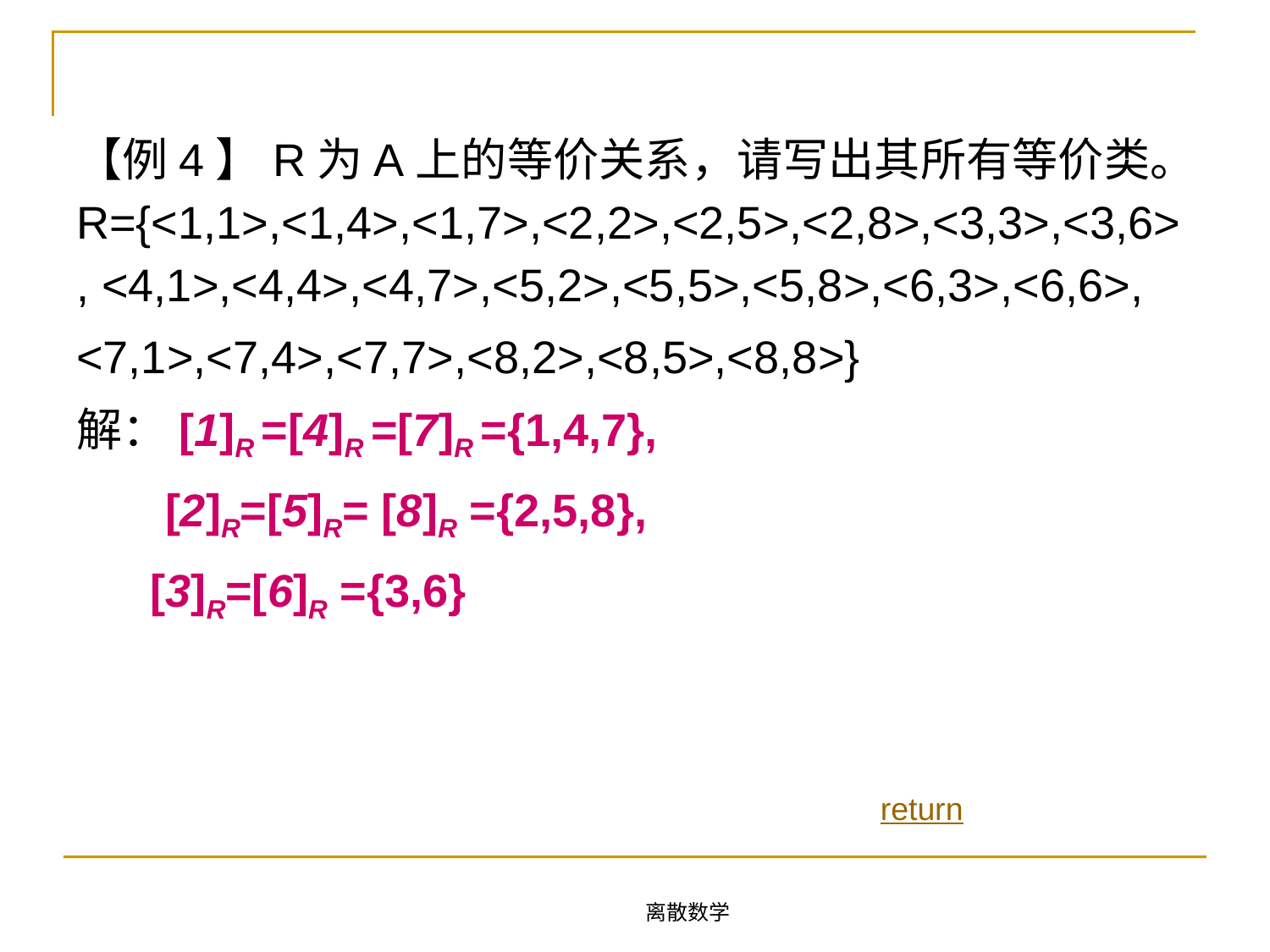

【例4】R为A上的等价关系，请写出其所有等价类。R={<1,1>,<1,4>,<1,7>,<2,2>,<2,5>,<2,8>,<3,3>,<3,6>, <4,1>,<4,4>,<4,7>,<5,2>,<5,5>,<5,8>,<6,3>,<6,6>,
<7,1>,<7,4>,<7,7>,<8,2>,<8,5>,<8,8>}
解：[1]R =[4]R =[7]R ={1,4,7},
       [2]R=[5]R= [8]R ={2,5,8},
          [3]R=[6]R ={3,6}
return

离散数学
12